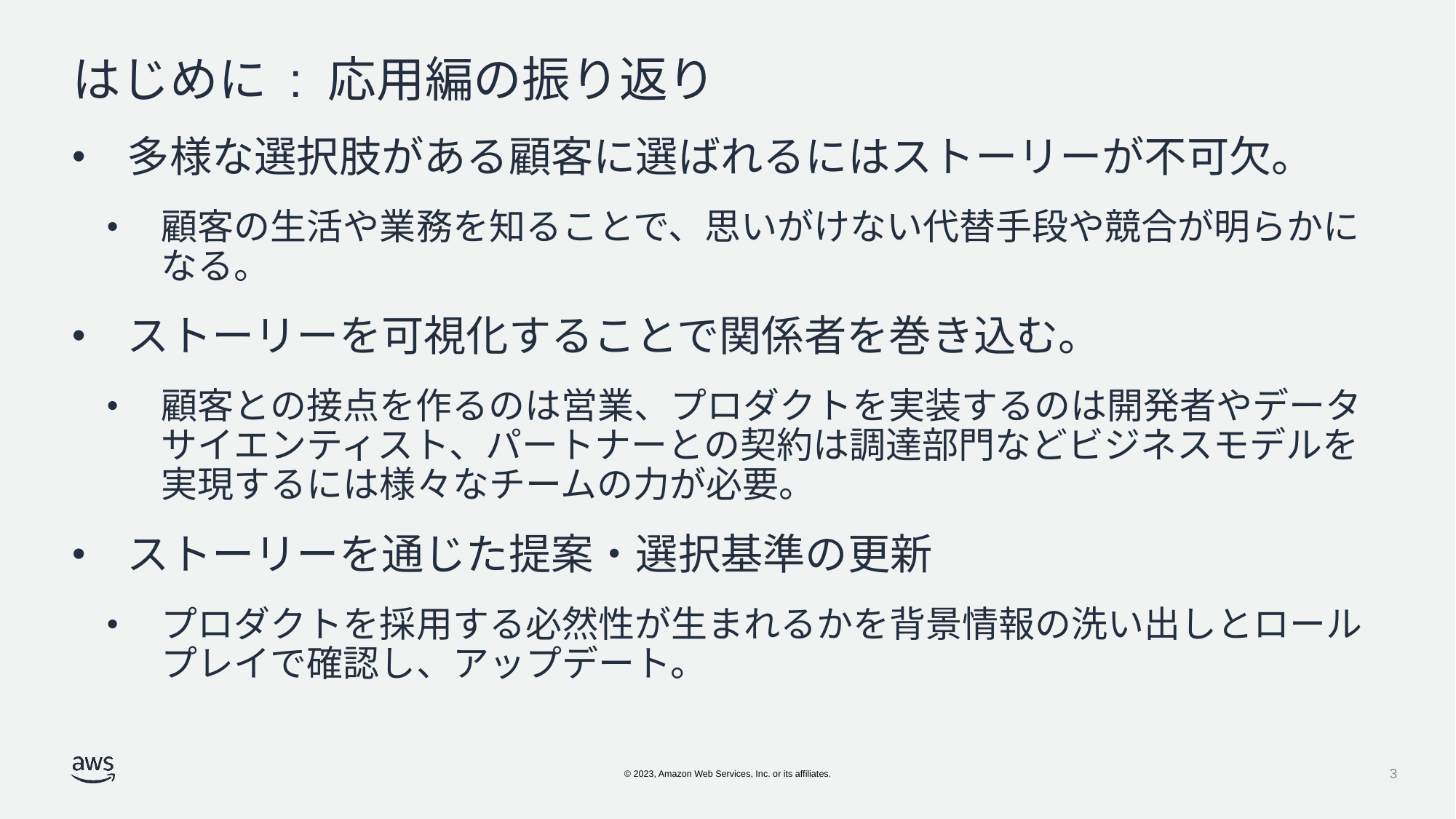

# はじめに : 応用編の振り返り
多様な選択肢がある顧客に選ばれるにはストーリーが不可欠。
顧客の生活や業務を知ることで、思いがけない代替手段や競合が明らかになる。
ストーリーを可視化することで関係者を巻き込む。
顧客との接点を作るのは営業、プロダクトを実装するのは開発者やデータサイエンティスト、パートナーとの契約は調達部門などビジネスモデルを実現するには様々なチームの力が必要。
ストーリーを通じた提案・選択基準の更新
プロダクトを採用する必然性が生まれるかを背景情報の洗い出しとロールプレイで確認し、アップデート。
3